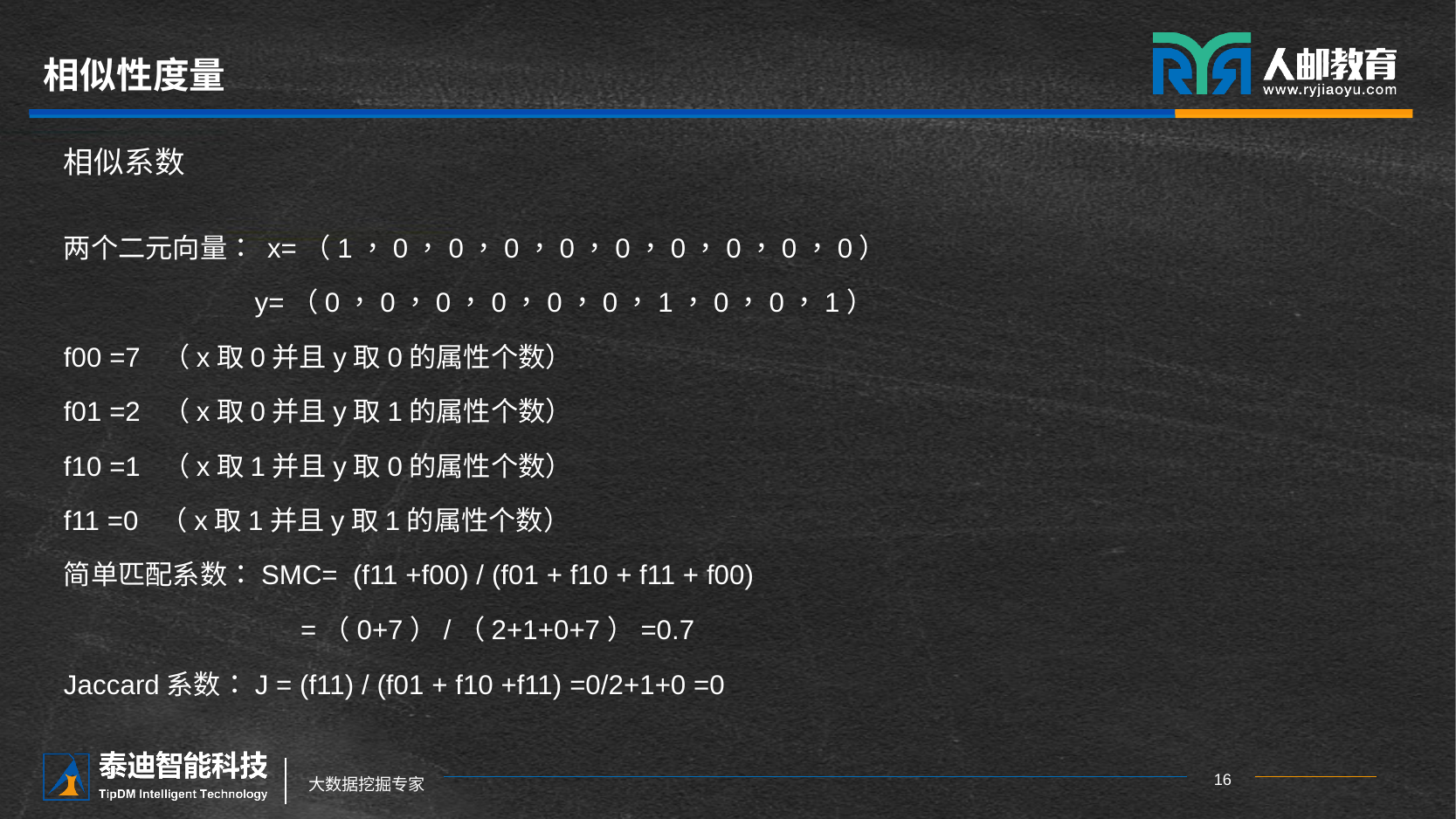

# 相似性度量
相似系数
两个二元向量： x=（1，0，0，0，0，0，0，0，0，0）
                         y=（0，0，0，0，0，0，1，0，0，1）
f00 =7  （x取0并且y取0的属性个数）
f01 =2  （x取0并且y取1的属性个数）
f10 =1  （x取1并且y取0的属性个数）
f11 =0  （x取1并且y取1的属性个数）
简单匹配系数：SMC=  (f11 +f00) / (f01 + f10 + f11 + f00)
                               =（0+7）/（2+1+0+7）=0.7
Jaccard系数：J = (f11) / (f01 + f10 +f11) =0/2+1+0 =0